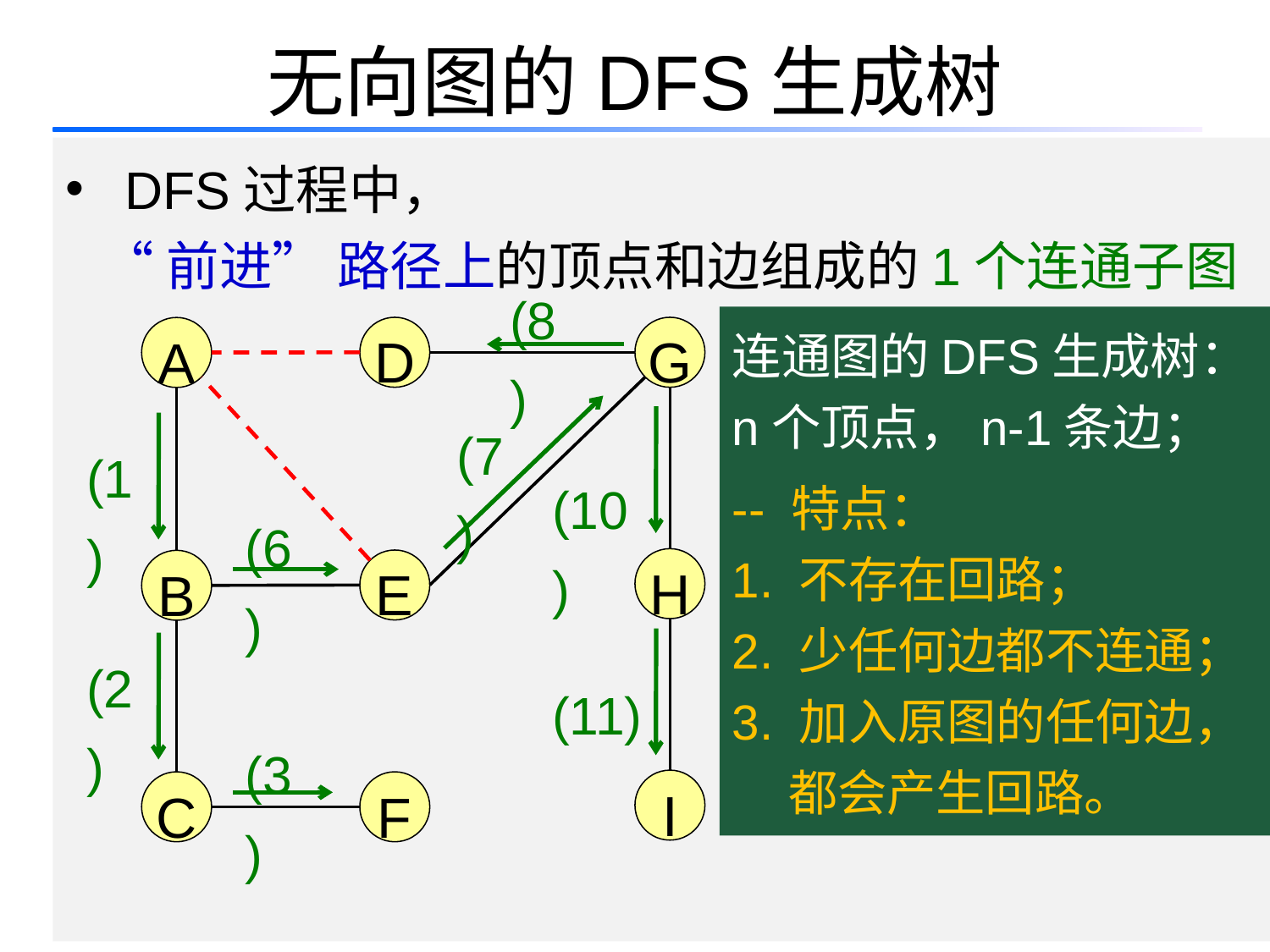

# 无向图的DFS生成树

  DFS过程中，
   “前进” 路径上的顶点和边组成的1个连通子图
(8)
连通图的DFS生成树：
n个顶点，n-1条边；
-- 特点：
1. 不存在回路；
2. 少任何边都不连通；
3. 加入原图的任何边，
    都会产生回路。

D
G
A
(7)
(1)
(10)
(6)
H
E
B
(2)
(11)
(3)
I
C
F